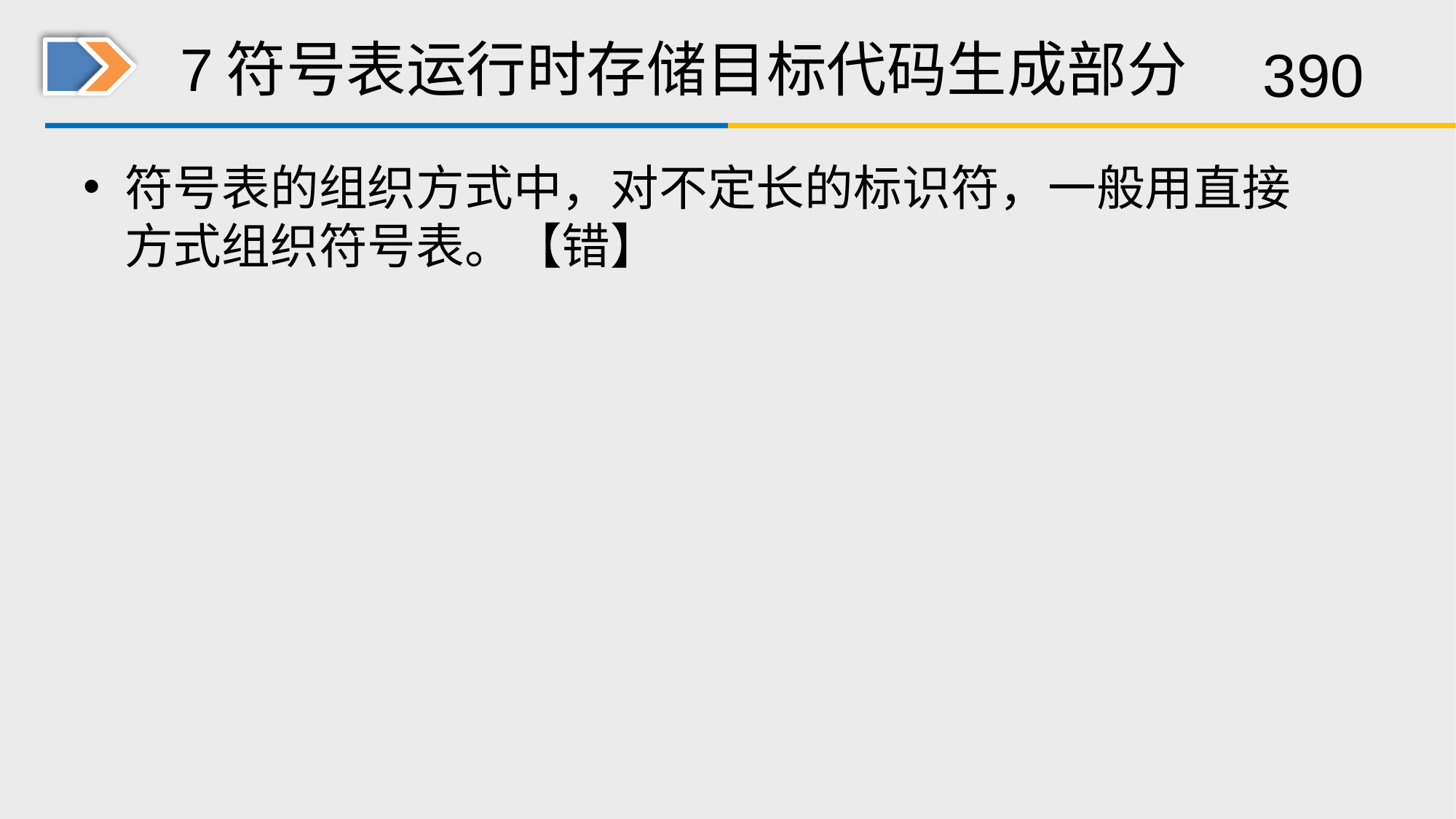

# 7符号表运行时存储目标代码生成部分
390
符号表的组织方式中，对不定长的标识符，一般用直接方式组织符号表。【错】